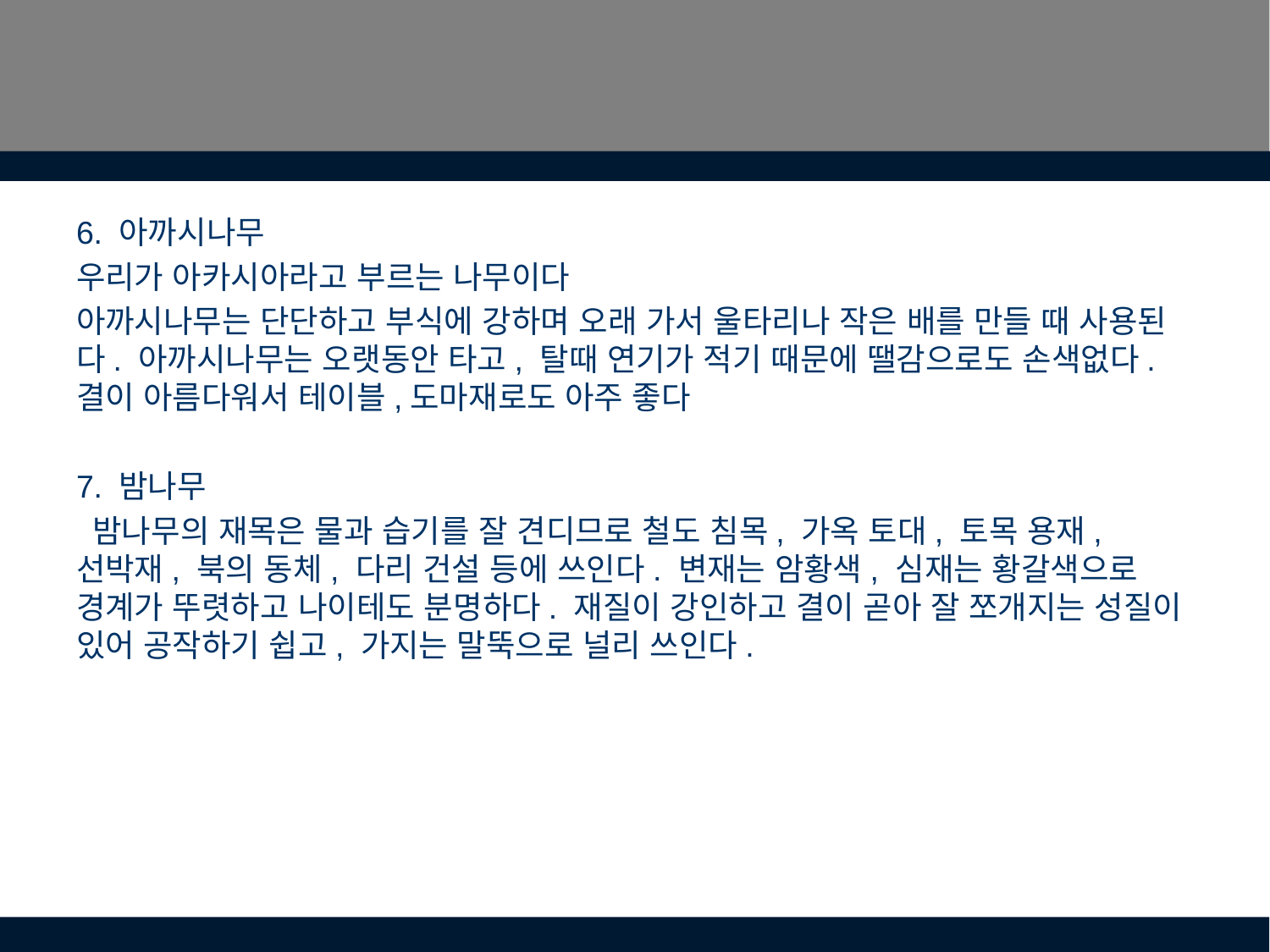

#
6. 아까시나무
우리가 아카시아라고 부르는 나무이다
아까시나무는 단단하고 부식에 강하며 오래 가서 울타리나 작은 배를 만들 때 사용된다. 아까시나무는 오랫동안 타고, 탈때 연기가 적기 때문에 땔감으로도 손색없다. 결이 아름다워서 테이블,도마재로도 아주 좋다

7. 밤나무
 밤나무의 재목은 물과 습기를 잘 견디므로 철도 침목, 가옥 토대, 토목 용재, 선박재, 북의 동체, 다리 건설 등에 쓰인다. 변재는 암황색, 심재는 황갈색으로 경계가 뚜렷하고 나이테도 분명하다. 재질이 강인하고 결이 곧아 잘 쪼개지는 성질이 있어 공작하기 쉽고, 가지는 말뚝으로 널리 쓰인다.